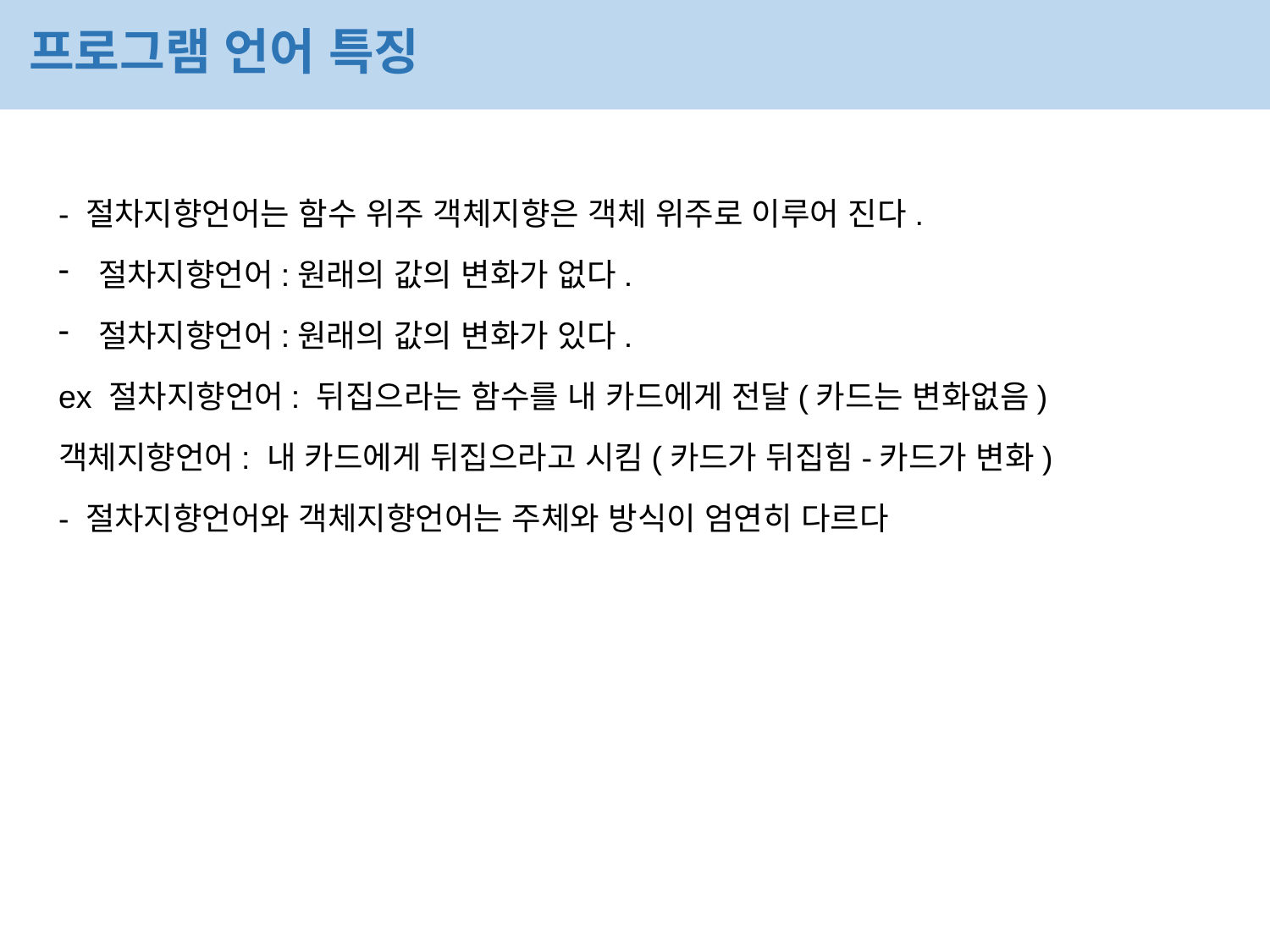

프로그램 언어 특징
- 절차지향언어는 함수 위주 객체지향은 객체 위주로 이루어 진다.
절차지향언어:원래의 값의 변화가 없다.
절차지향언어:원래의 값의 변화가 있다.
ex 절차지향언어: 뒤집으라는 함수를 내 카드에게 전달(카드는 변화없음)
객체지향언어: 내 카드에게 뒤집으라고 시킴(카드가 뒤집힘-카드가 변화)
- 절차지향언어와 객체지향언어는 주체와 방식이 엄연히 다르다